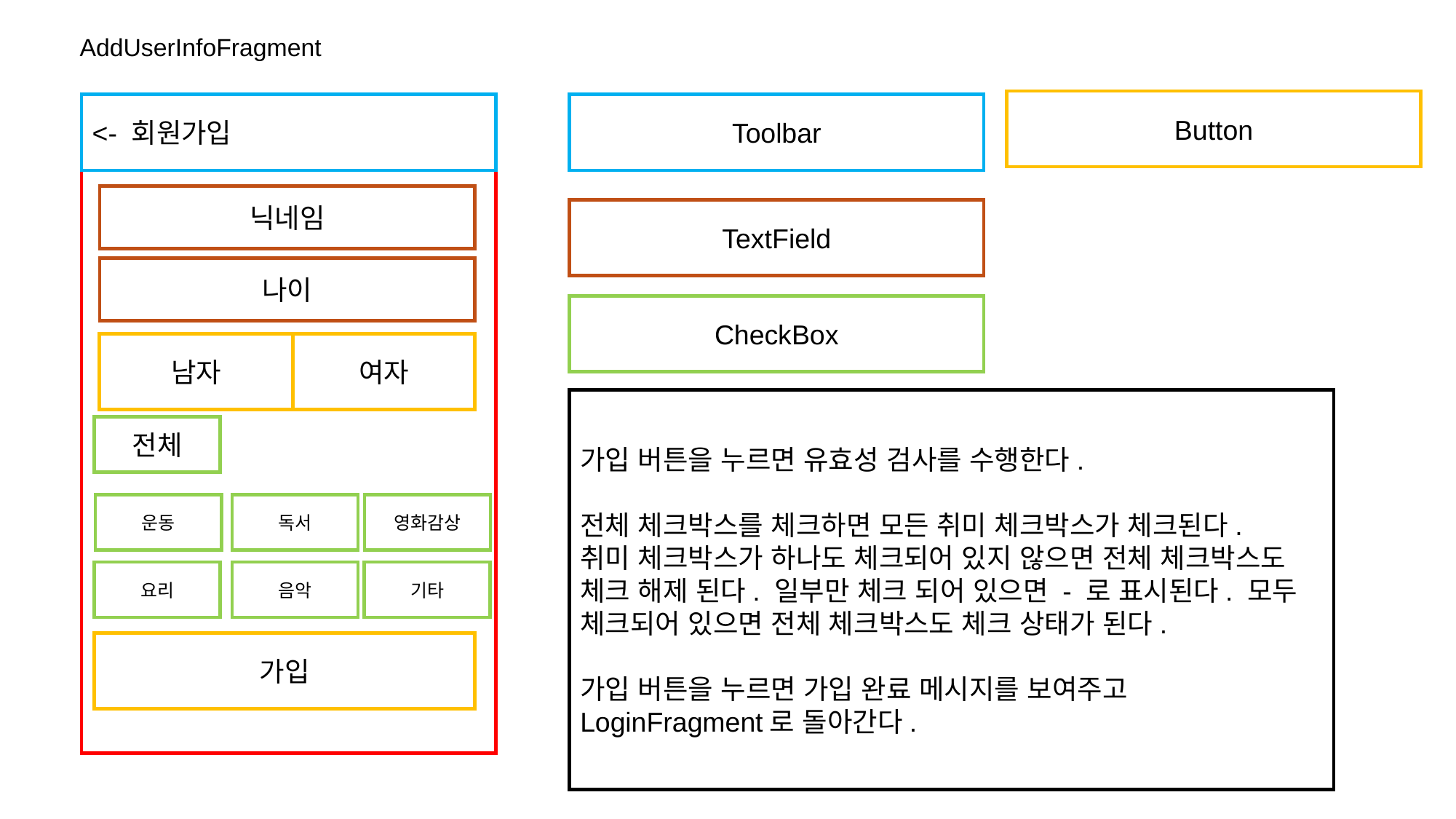

AddUserInfoFragment
Button
<- 회원가입

Toolbar
닉네임
TextField
나이
CheckBox
남자
여자
가입 버튼을 누르면 유효성 검사를 수행한다.

전체 체크박스를 체크하면 모든 취미 체크박스가 체크된다.
취미 체크박스가 하나도 체크되어 있지 않으면 전체 체크박스도 체크 해제 된다. 일부만 체크 되어 있으면 - 로 표시된다. 모두 체크되어 있으면 전체 체크박스도 체크 상태가 된다.

가입 버튼을 누르면 가입 완료 메시지를 보여주고 LoginFragment로 돌아간다.
전체
운동
독서
영화감상
요리
음악
기타
가입